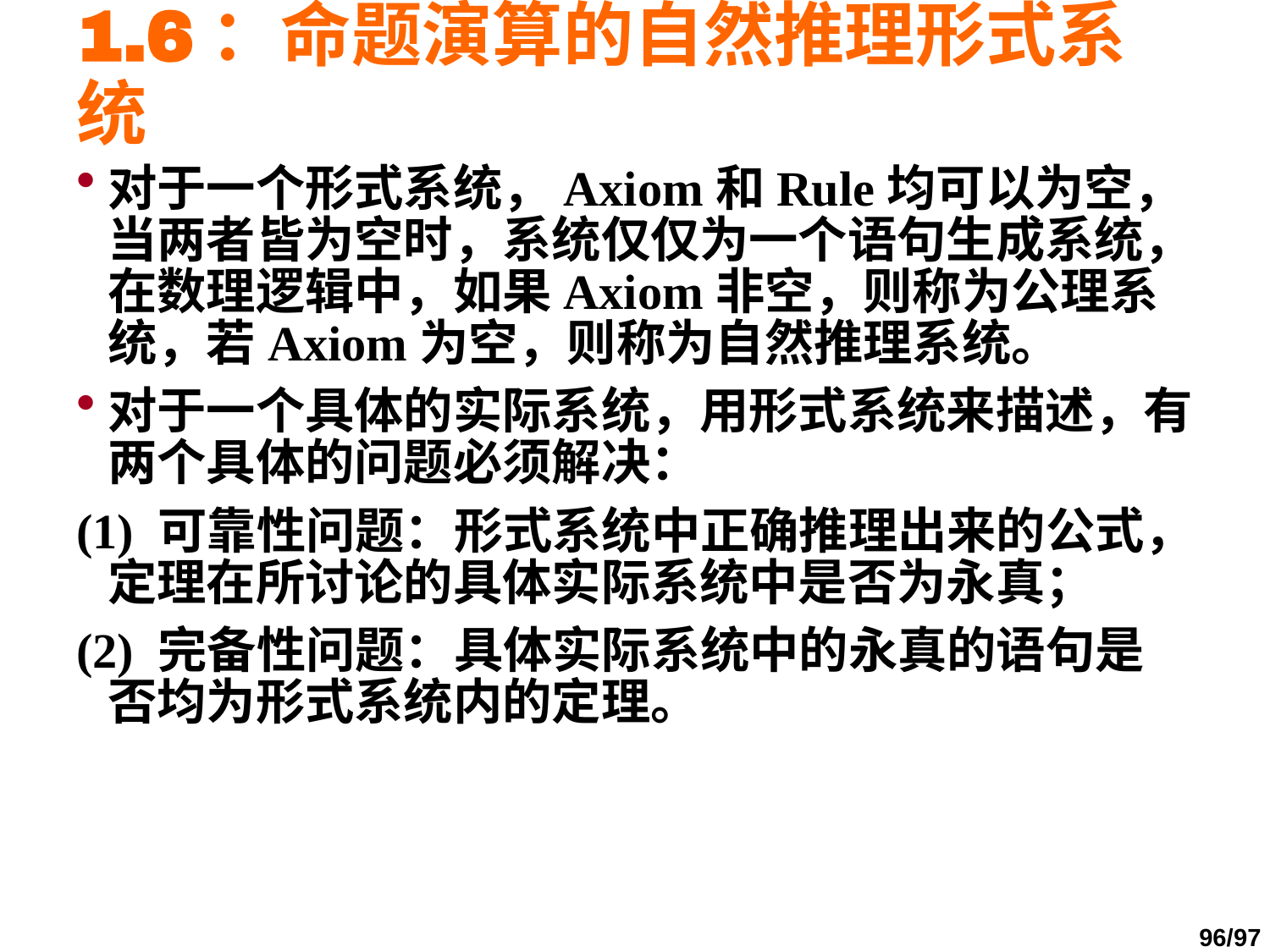

# 1.6：命题演算的自然推理形式系统
对于一个形式系统，Axiom和Rule均可以为空，当两者皆为空时，系统仅仅为一个语句生成系统，在数理逻辑中，如果Axiom非空，则称为公理系统，若Axiom为空，则称为自然推理系统。
对于一个具体的实际系统，用形式系统来描述，有两个具体的问题必须解决：
(1) 可靠性问题：形式系统中正确推理出来的公式，定理在所讨论的具体实际系统中是否为永真；
(2) 完备性问题：具体实际系统中的永真的语句是否均为形式系统内的定理。